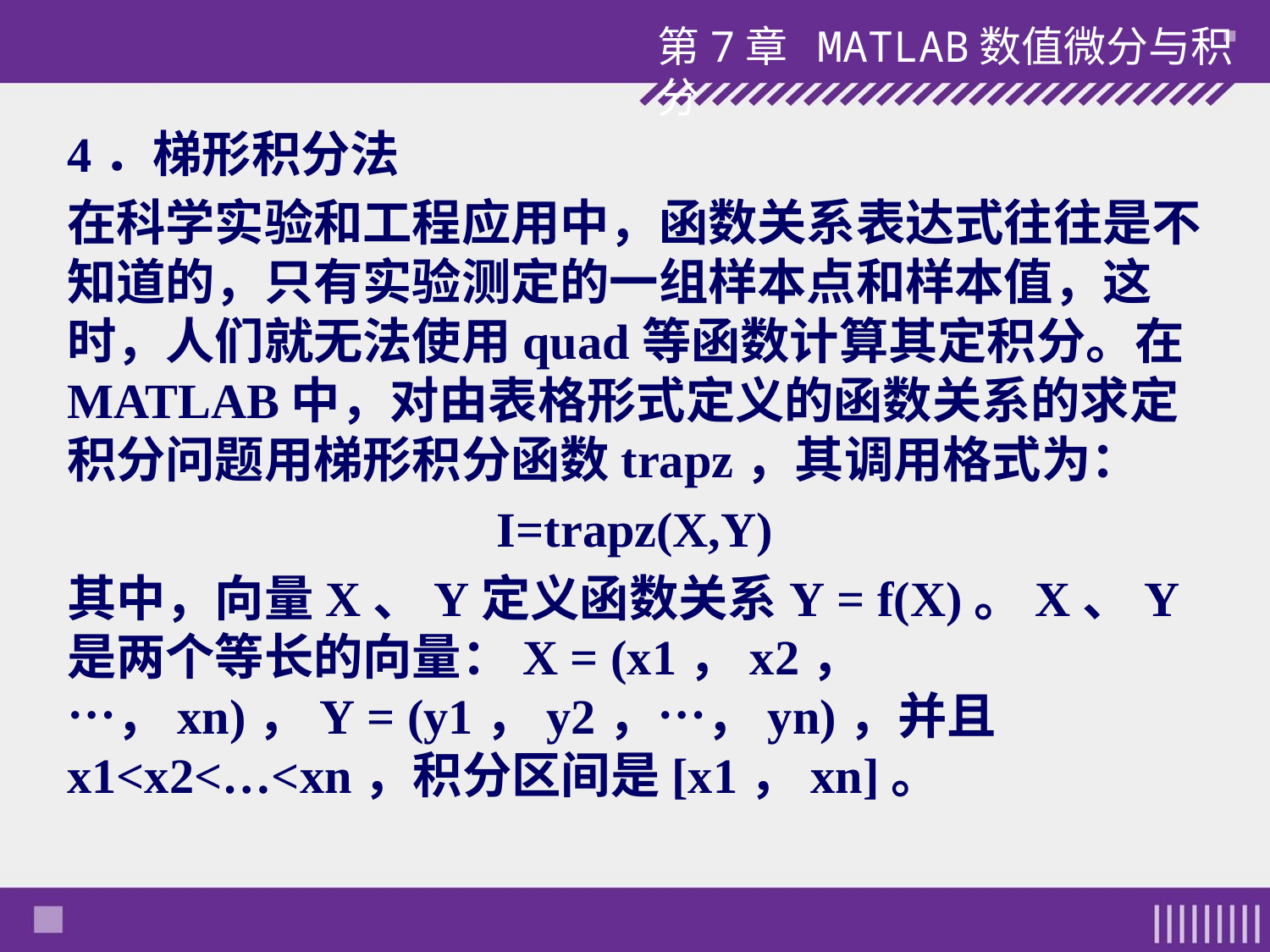

第7章  MATLAB数值微分与积分
4．梯形积分法
在科学实验和工程应用中，函数关系表达式往往是不知道的，只有实验测定的一组样本点和样本值，这时，人们就无法使用quad等函数计算其定积分。在MATLAB中，对由表格形式定义的函数关系的求定积分问题用梯形积分函数trapz，其调用格式为：
I=trapz(X,Y)
其中，向量X、Y定义函数关系Y = f(X)。X、Y是两个等长的向量：X = (x1，x2，…，xn)，Y = (y1，y2，…，yn)，并且x1<x2<…<xn，积分区间是[x1，xn]。